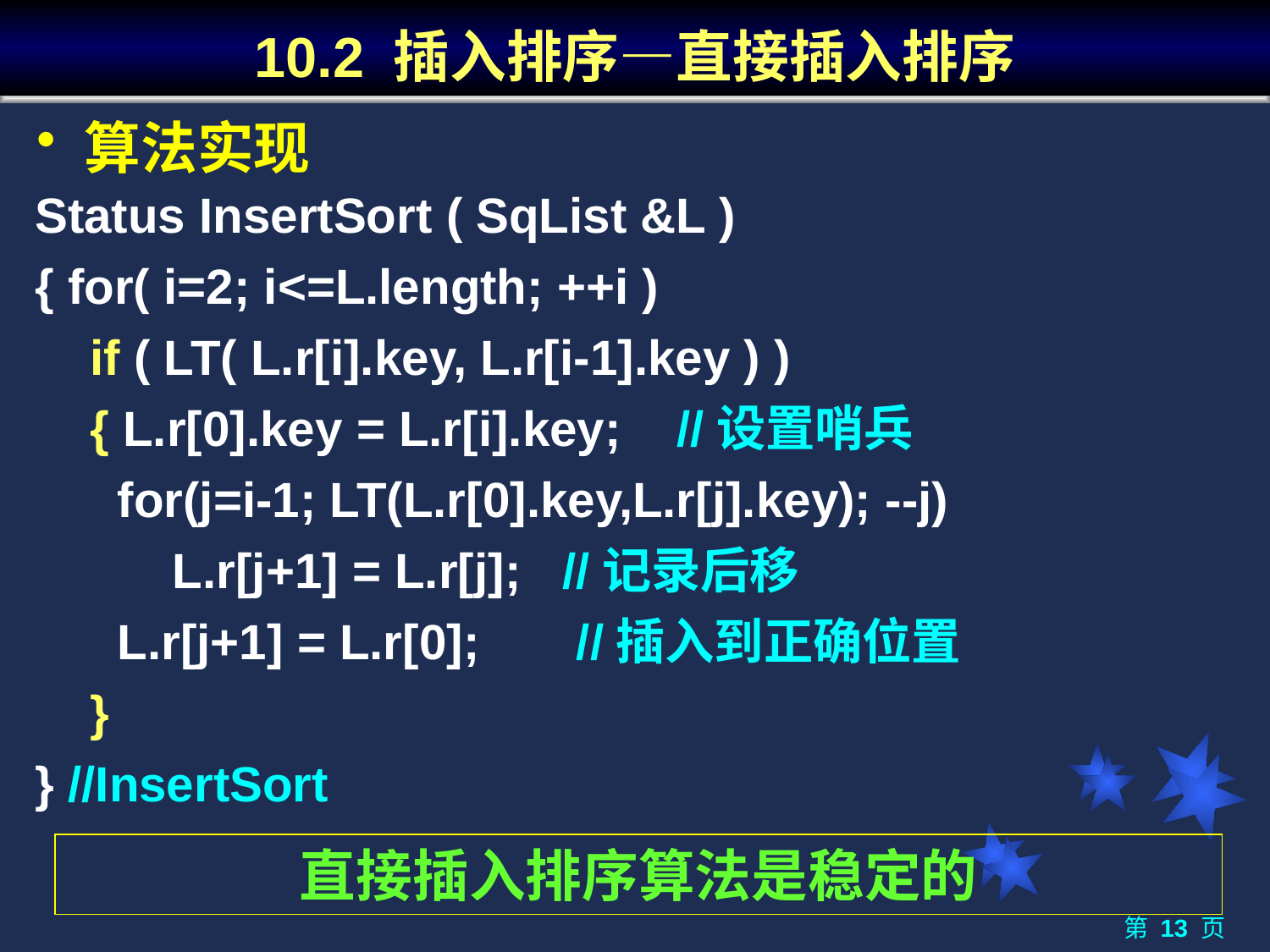

# 10.2 插入排序—直接插入排序
算法实现
Status InsertSort ( SqList &L )
{ for( i=2; i<=L.length; ++i )
    if ( LT( L.r[i].key, L.r[i-1].key ) )
    { L.r[0].key = L.r[i].key;    //设置哨兵
      for(j=i-1; LT(L.r[0].key,L.r[j].key); --j)
          L.r[j+1] = L.r[j];   //记录后移
      L.r[j+1] = L.r[0];       //插入到正确位置
    }
} //InsertSort
直接插入排序算法是稳定的
第 13 页